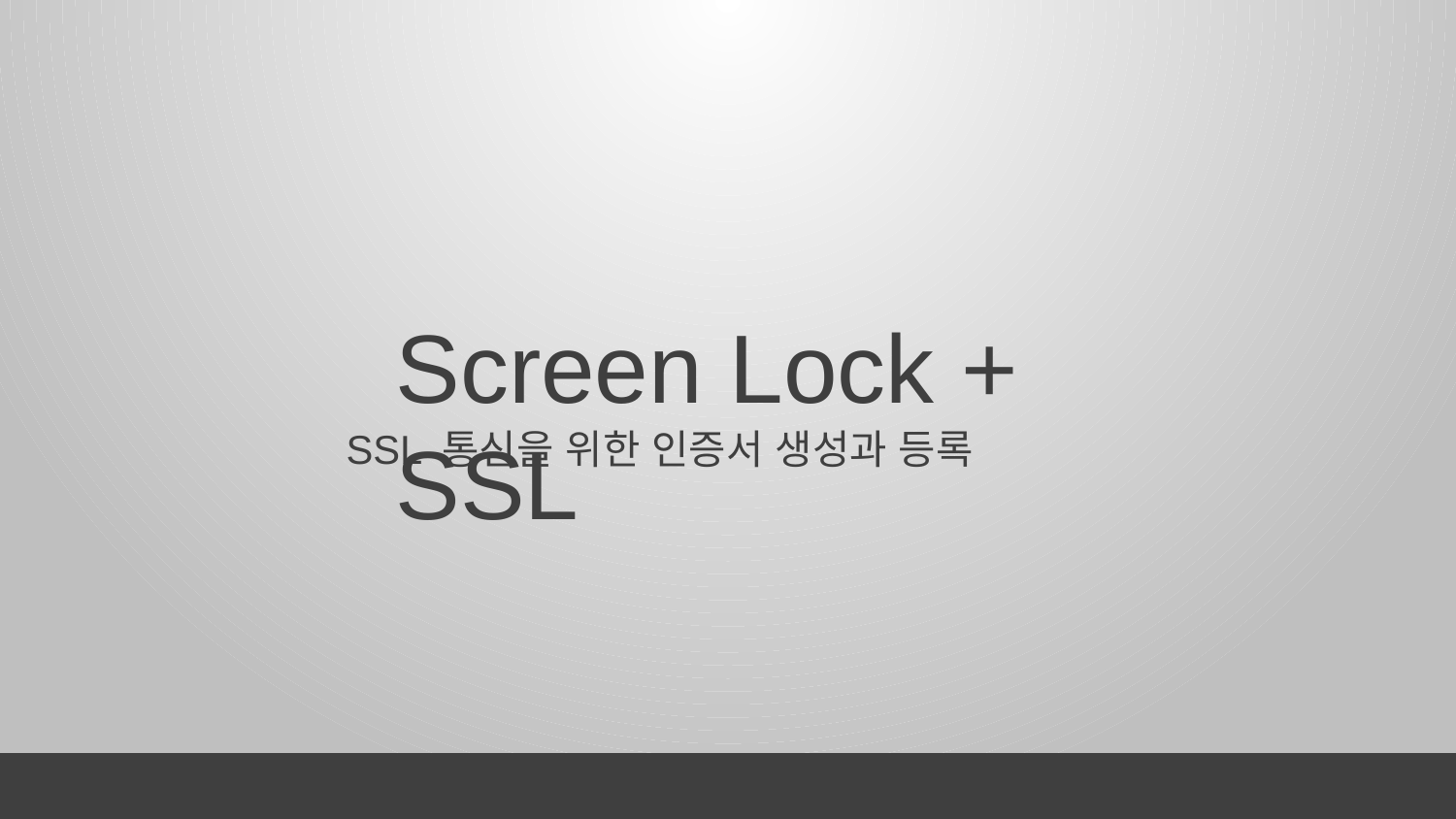

Screen Lock + SSL
SSL 통신을 위한 인증서 생성과 등록